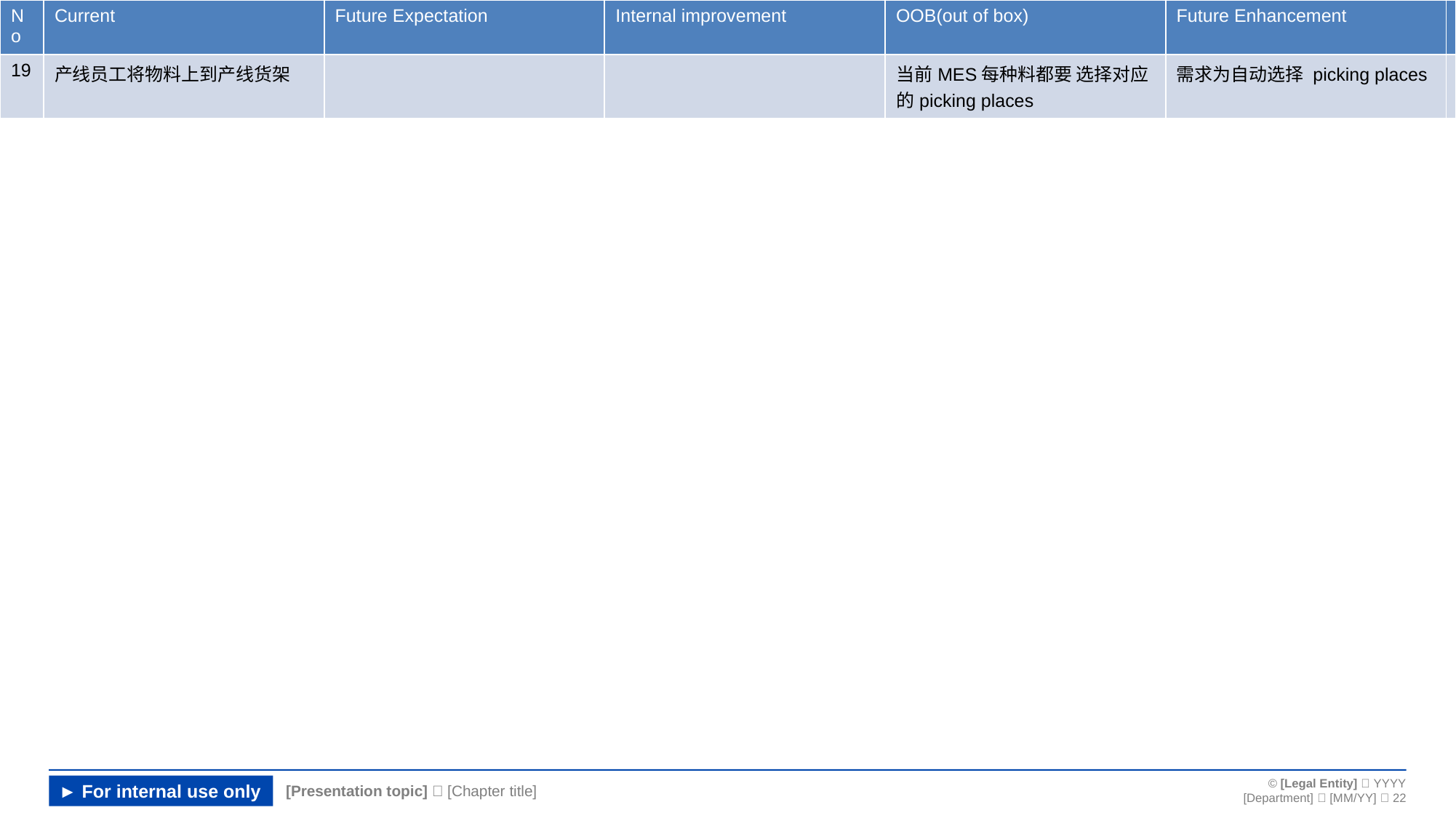

| No | Current | Future Expectation | Internal improvement | OOB(out of box) | Future Enhancement |  |
| --- | --- | --- | --- | --- | --- | --- |
| 19 | 产线员工将物料上到产线货架 |  |  | 当前MES每种料都要 选择对应的picking places | 需求为自动选择 picking places |  |
#